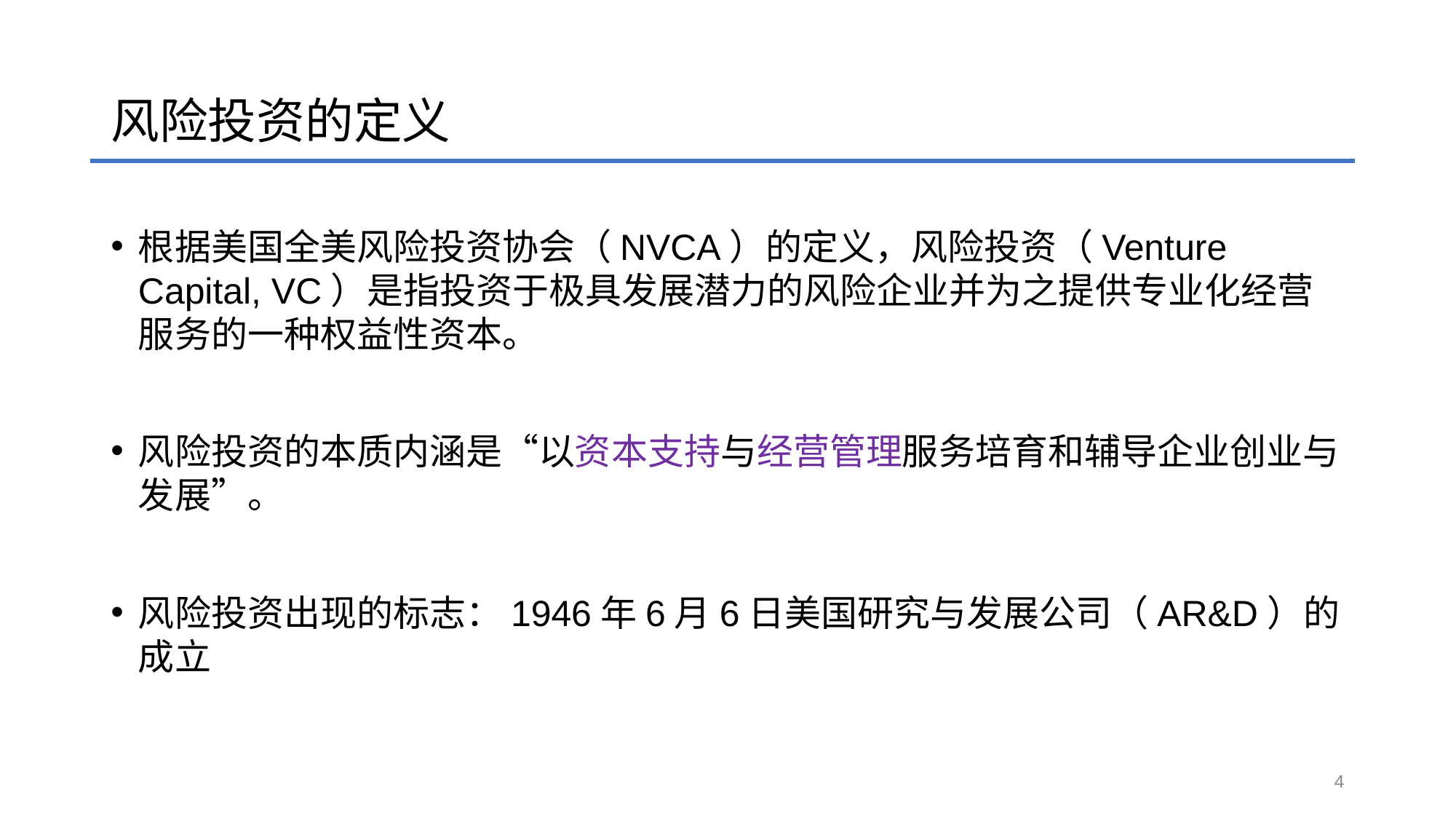

# 风险投资的定义
根据美国全美风险投资协会（NVCA）的定义，风险投资（Venture Capital, VC）是指投资于极具发展潜力的风险企业并为之提供专业化经营服务的一种权益性资本。

风险投资的本质内涵是“以资本支持与经营管理服务培育和辅导企业创业与发展”。

风险投资出现的标志：1946年6月6日美国研究与发展公司（AR&D）的成立

4